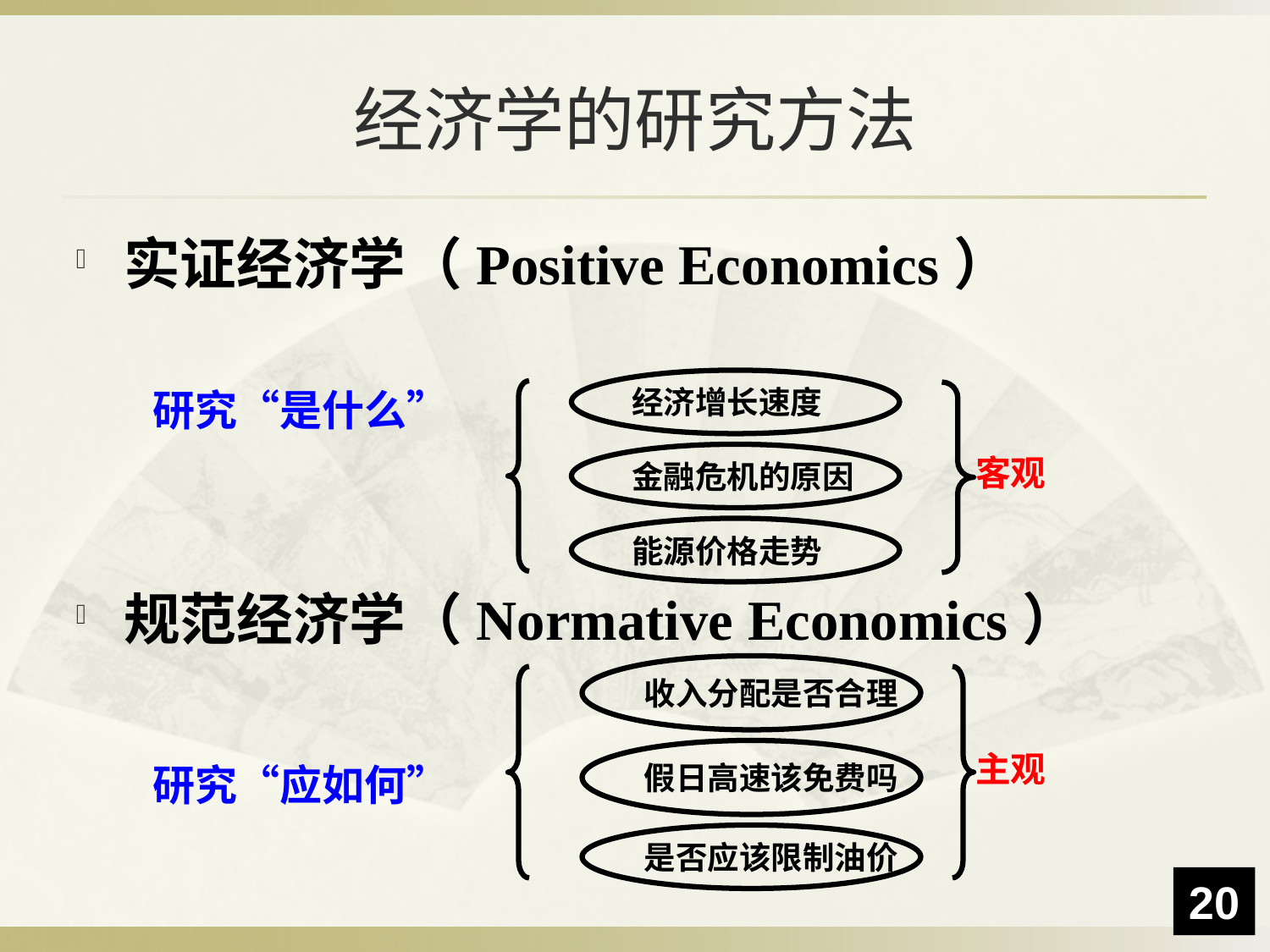

# 经济学的研究方法
实证经济学（Positive Economics）

       研究“是什么”

规范经济学（Normative Economics）

       研究“应如何”

经济增长速度

金融危机的原因
能源价格走势
客观
收入分配是否合理

假日高速该免费吗
是否应该限制油价
主观
20